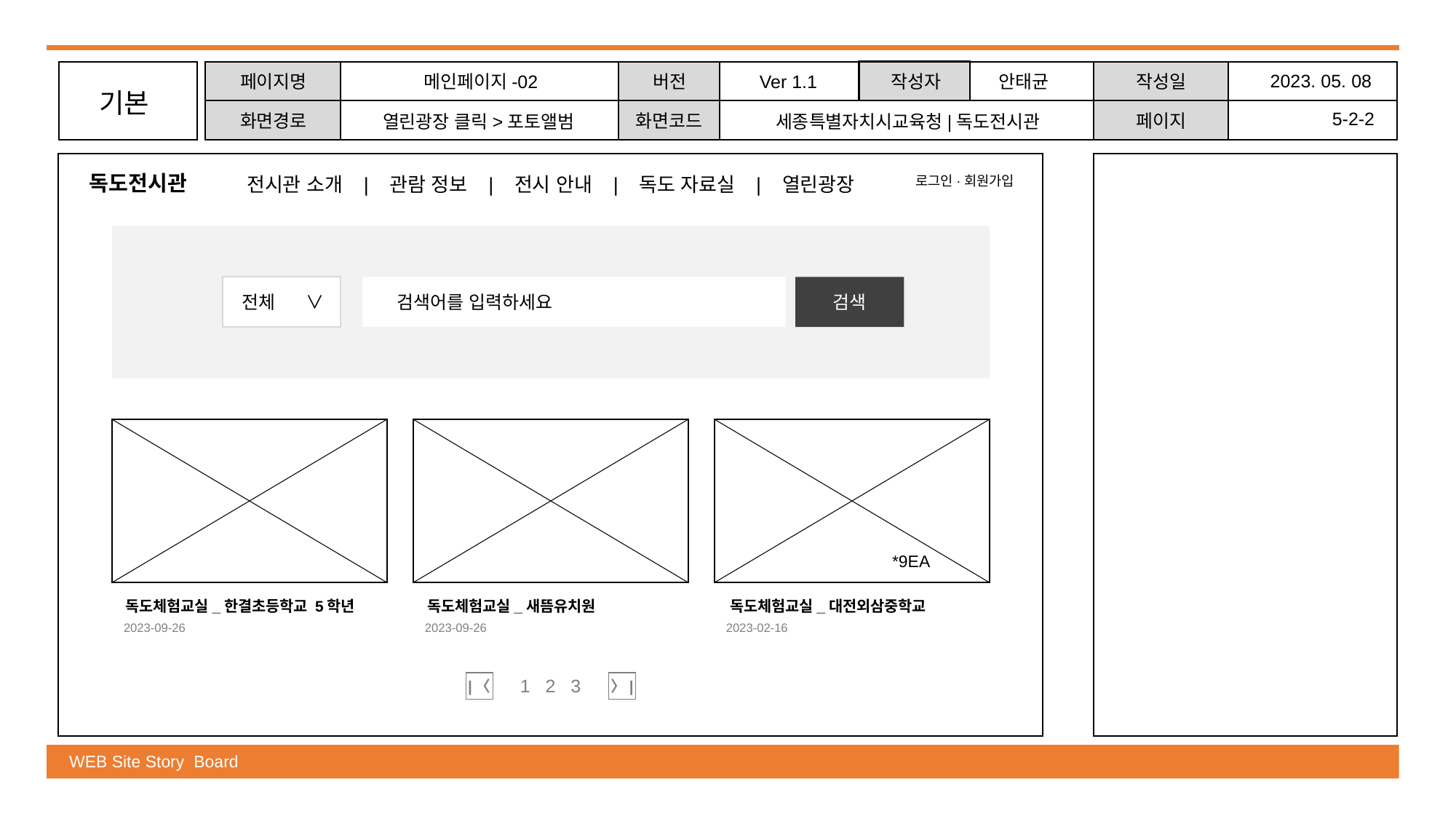

2023. 05. 08
페이지명
메인페이지-02
버전
Ver 1.1
작성자
안태균
작성일
기본
5-2-2
화면경로
화면코드
페이지
세종특별자치시교육청|독도전시관
열린광장 클릭>포토앨범

독도전시관
전시관 소개   |   관람 정보   |   전시 안내   |   독도 자료실   |   열린광장
로그인·회원가입

전체      ∨

검색어를 입력하세요

검색

*9EA
독도체험교실_한결초등학교 5학년
2023-09-26
독도체험교실_새뜸유치원
2023-09-26
독도체험교실_대전외삼중학교
2023-02-16
1   2   3
|〈

〉|

WEB Site Story  Board